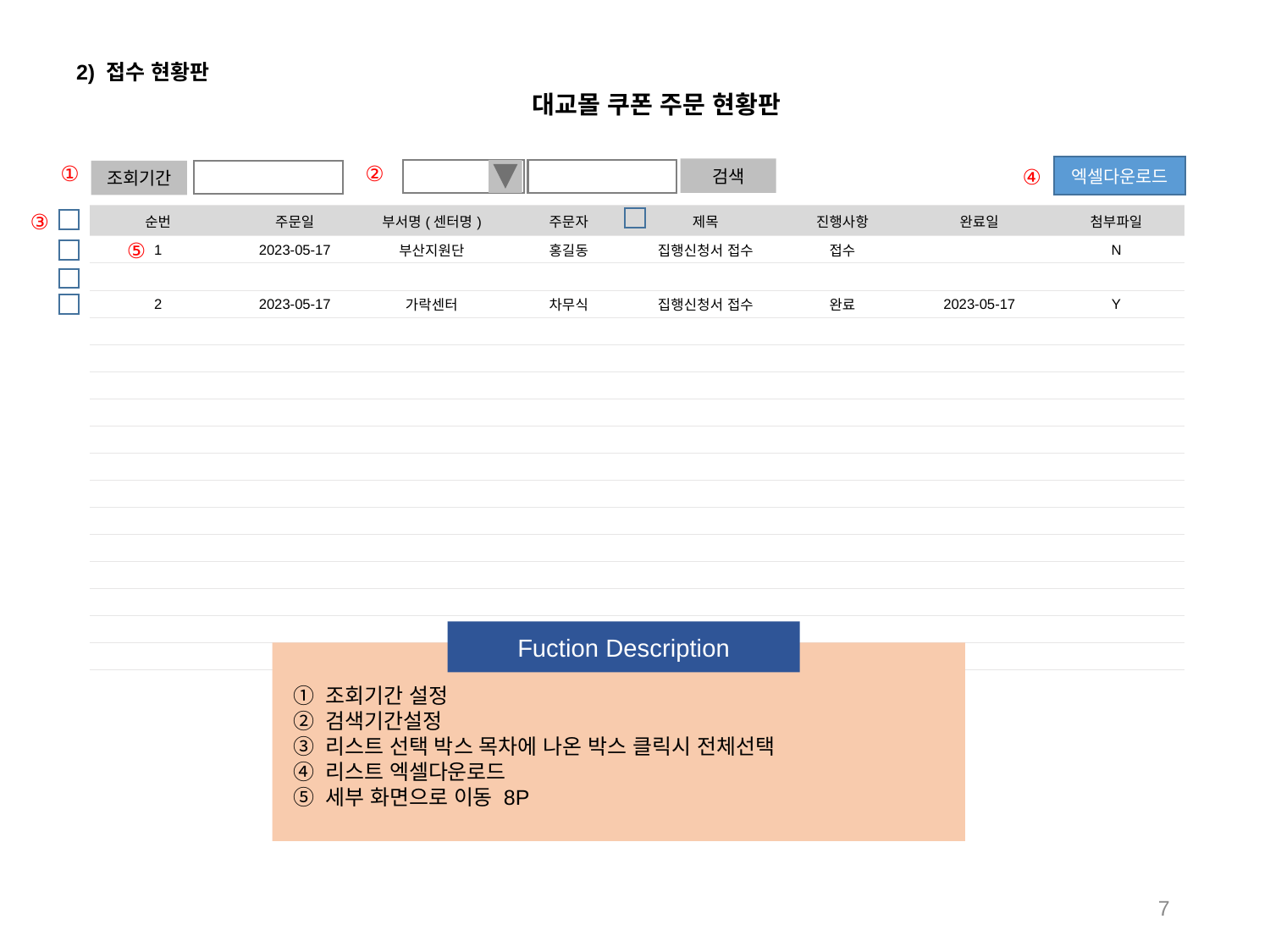

2) 접수 현황판
대교몰 쿠폰 주문 현황판
①
②
엑셀다운로드
④
검색

조회기간

③
| 순번 | 주문일 | 부서명(센터명) | 주문자 | 제목 | 진행사항 | 완료일 | 첨부파일 |
| --- | --- | --- | --- | --- | --- | --- | --- |
| 1 | 2023-05-17 | 부산지원단 | 홍길동 | 집행신청서 접수 | 접수 |  | N |
|  |  |  |  |  |  |  |  |
| 2 | 2023-05-17 | 가락센터 | 차무식 | 집행신청서 접수 | 완료 | 2023-05-17 | Y |
|  |  |  |  |  |  |  |  |
|  |  |  |  |  |  |  |  |
|  |  |  |  |  |  |  |  |
|  |  |  |  |  |  |  |  |
|  |  |  |  |  |  |  |  |
|  |  |  |  |  |  |  |  |
|  |  |  |  |  |  |  |  |
|  |  |  |  |  |  |  |  |
|  |  |  |  |  |  |  |  |
|  |  |  |  |  |  |  |  |
|  |  |  |  |  |  |  |  |
|  |  |  |  |  |  |  |  |
|  |  |  |  |  |  |  |  |

⑤

Fuction Description

① 조회기간 설정
② 검색기간설정
③ 리스트 선택 박스 목차에 나온 박스 클릭시 전체선택
④ 리스트 엑셀다운로드
⑤ 세부 화면으로 이동 8P
7